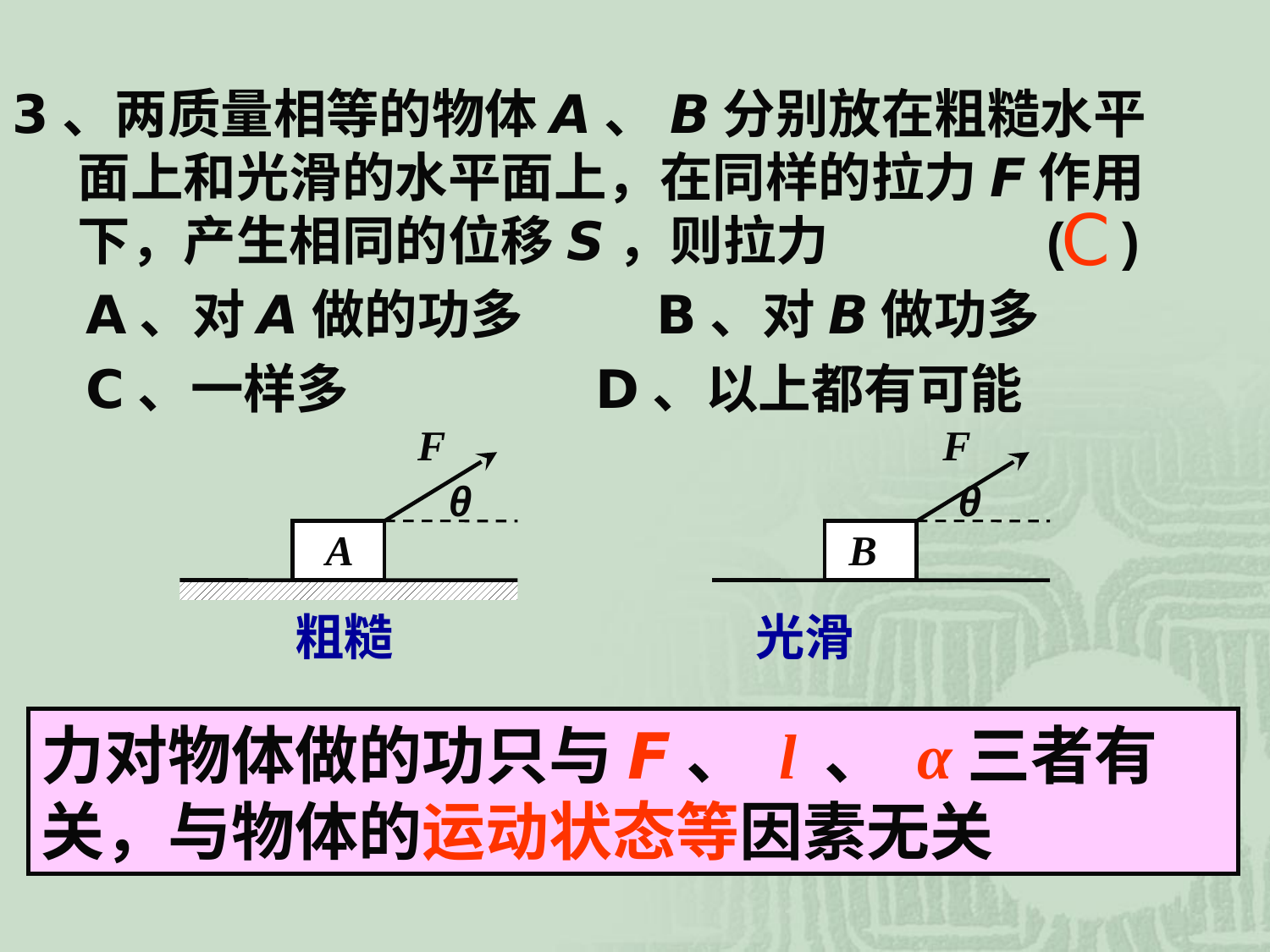

3、两质量相等的物体A、B分别放在粗糙水平面上和光滑的水平面上，在同样的拉力F作用下，产生相同的位移S，则拉力                 (    )
    A、对A做的功多          B、对B做功多
    C、一样多              　 D、以上都有可能
C
F                                               F

θ                                         θ
A                                               B

粗糙                                      光滑
力对物体做的功只与F、 l 、 α三者有关，与物体的运动状态等因素无关